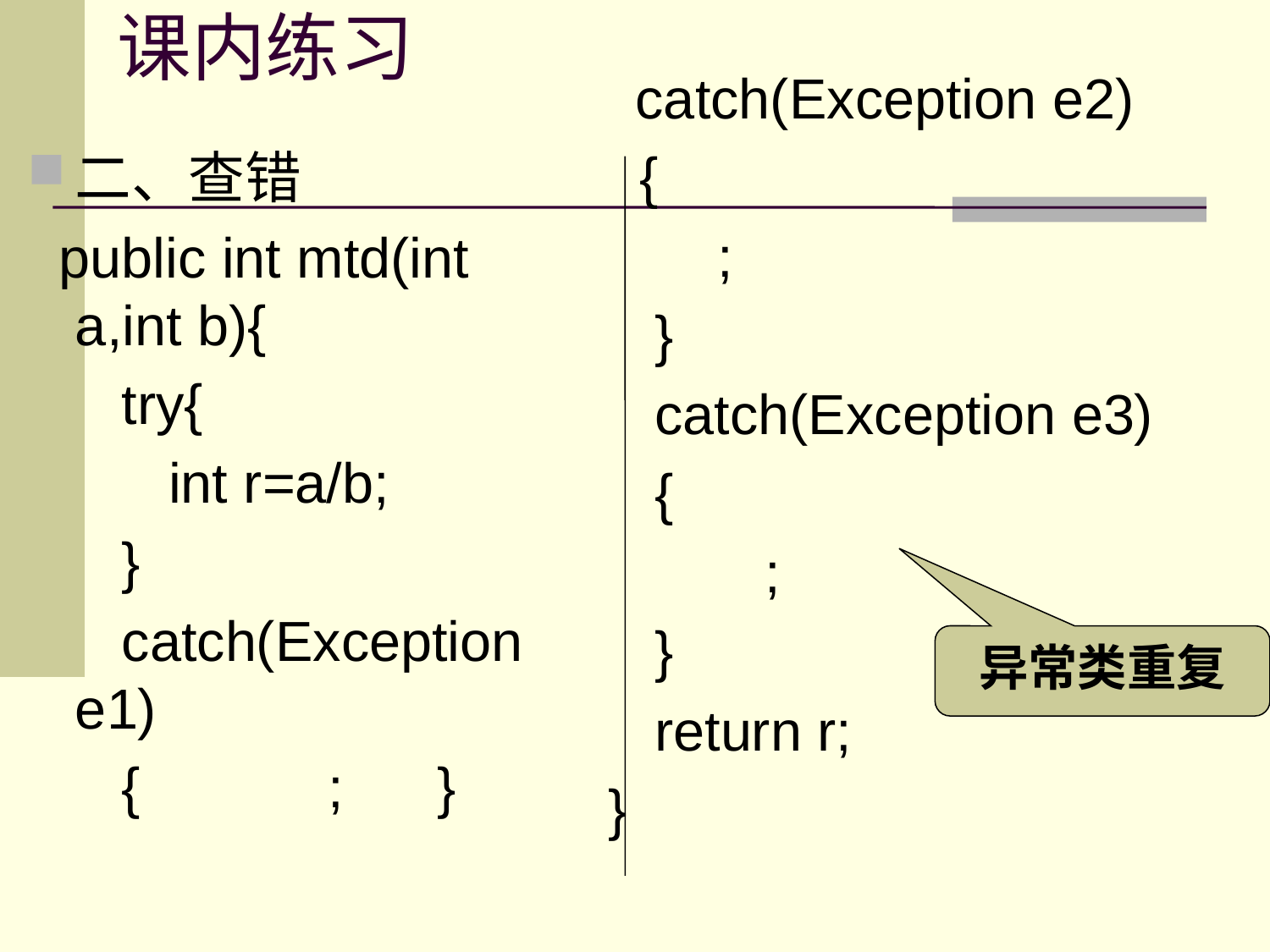

# 课内练习
  catch(Exception e2)
  {
       ;
   }
   catch(Exception e3)
   {
          ;
   }
   return r;
}
二、查错
  public int mtd(int a,int b){
      try{
         int r=a/b;
      }
      catch(Exception e1)
      {            ;      }

异常类重复